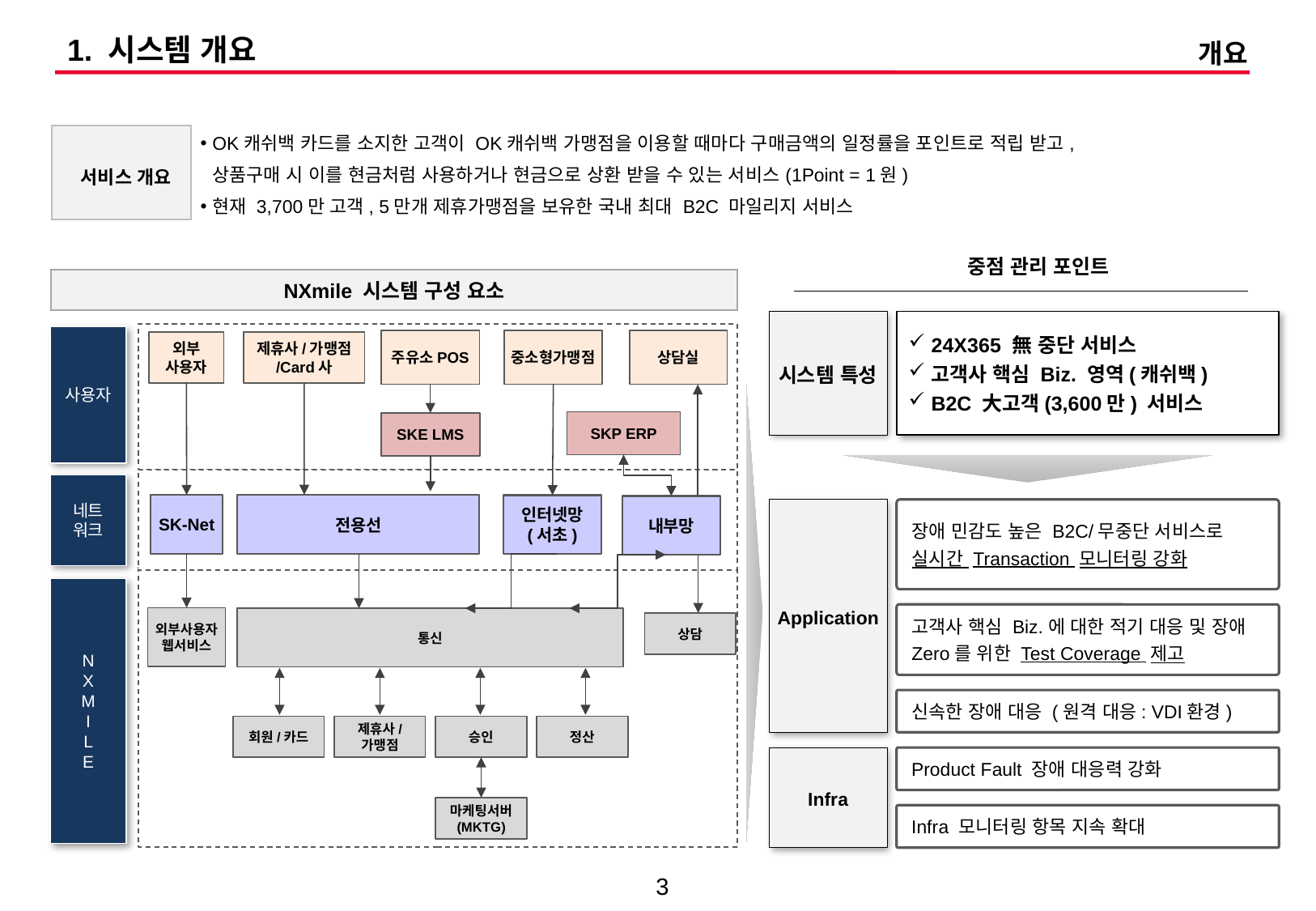

# 1. 시스템 개요
개요
OK캐쉬백 카드를 소지한 고객이 OK캐쉬백 가맹점을 이용할 때마다 구매금액의 일정률을 포인트로 적립 받고,
상품구매 시 이를 현금처럼 사용하거나 현금으로 상환 받을 수 있는 서비스(1Point = 1원)
현재 3,700만 고객, 5만개 제휴가맹점을 보유한 국내 최대 B2C 마일리지 서비스
 서비스 개요
중점 관리 포인트
NXmile 시스템 구성 요소

사용자
주유소POS
중소형가맹점
상담실
외부
사용자
제휴사/가맹점
/Card사
SKP ERP
SKE LMS

네트
워크
SK-Net
전용선
인터넷망
(서초)
내부망

N
X
M
I
L
E
외부사용자
웹서비스
통신
상담
정산
승인
제휴사/
가맹점
회원/카드
마케팅서버
(MKTG)
시스템 특성
24X365 無 중단 서비스
고객사 핵심 Biz. 영역(캐쉬백)
B2C 大고객(3,600만) 서비스

장애 민감도 높은 B2C/무중단 서비스로
실시간 Transaction 모니터링 강화
Application
고객사 핵심 Biz.에 대한 적기 대응 및 장애
Zero를 위한 Test Coverage 제고

신속한 장애 대응 (원격 대응: VDI환경)
Infra
Product Fault 장애 대응력 강화
Infra 모니터링 항목 지속 확대